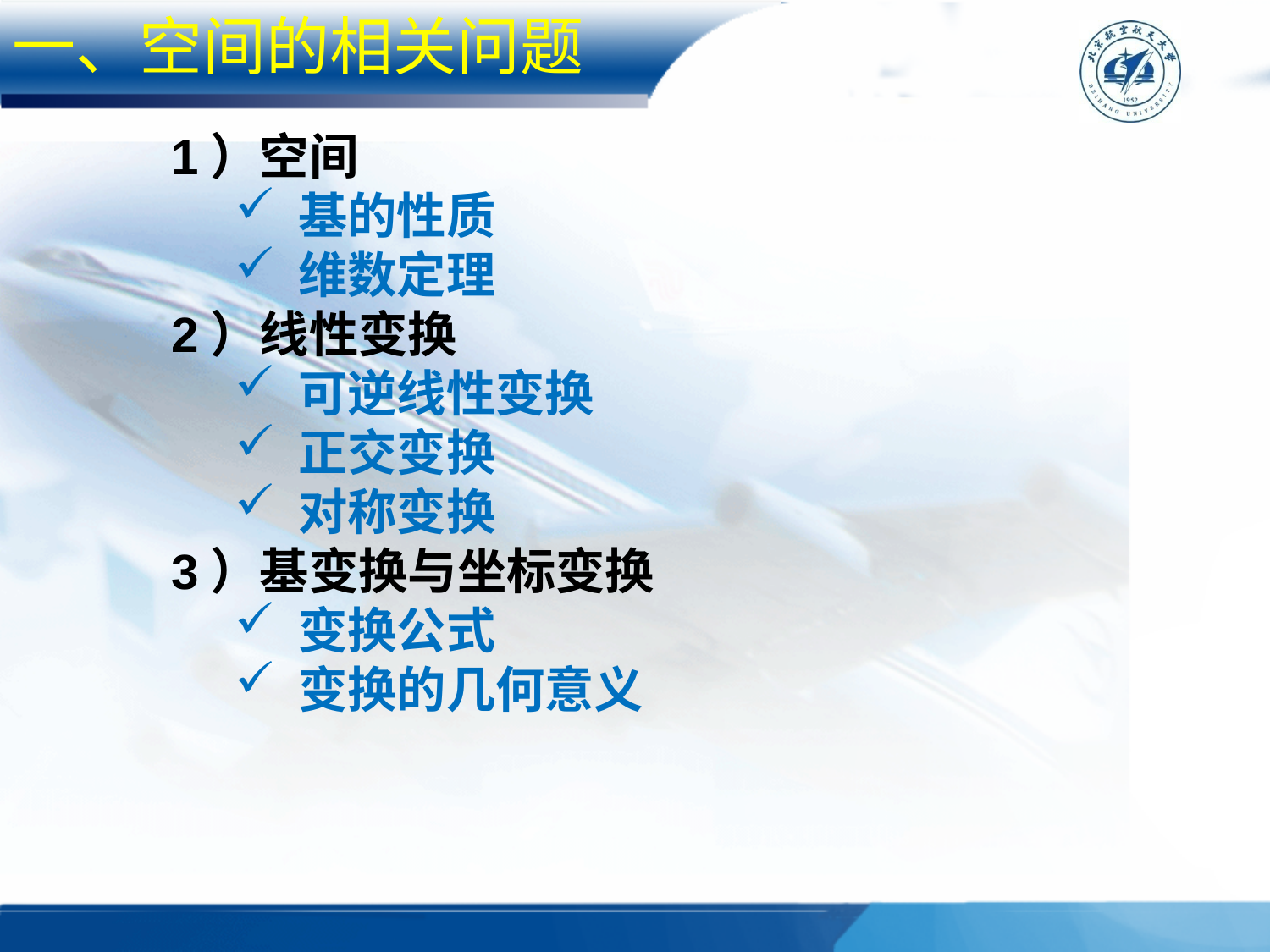

一、空间的相关问题
1）空间
基的性质
维数定理
2）线性变换
可逆线性变换
正交变换
对称变换
3）基变换与坐标变换
变换公式
变换的几何意义